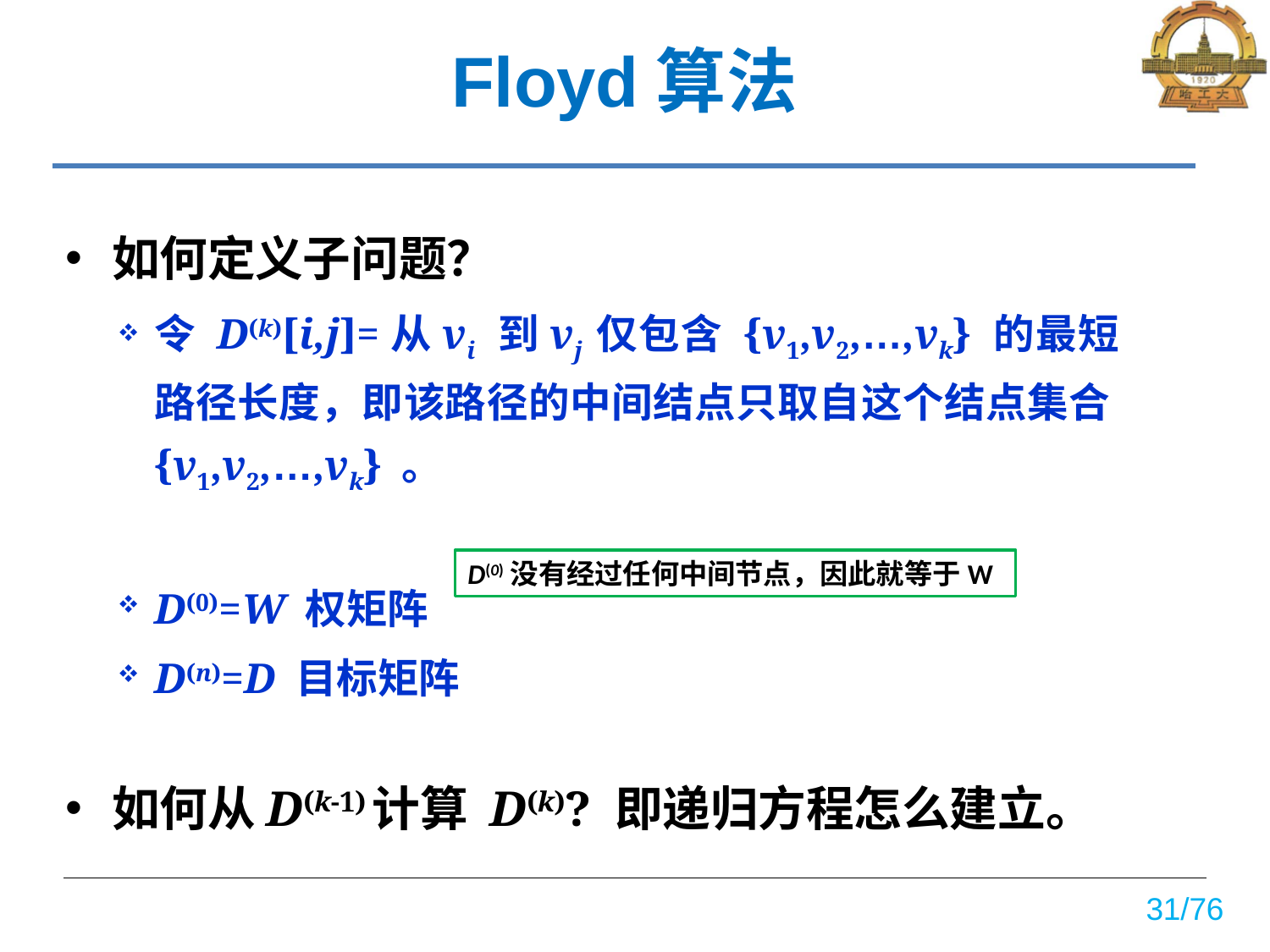

# Floyd算法
如何定义子问题？
令 D(k)[i,j]=从vi 到vj 仅包含 {v1,v2,…,vk} 的最短路径长度，即该路径的中间结点只取自这个结点集合{v1,v2,…,vk} 。

D(0)=W 权矩阵
D(n)=D 目标矩阵

如何从D(k-1)计算 D(k)? 即递归方程怎么建立。

D(0)没有经过任何中间节点，因此就等于W